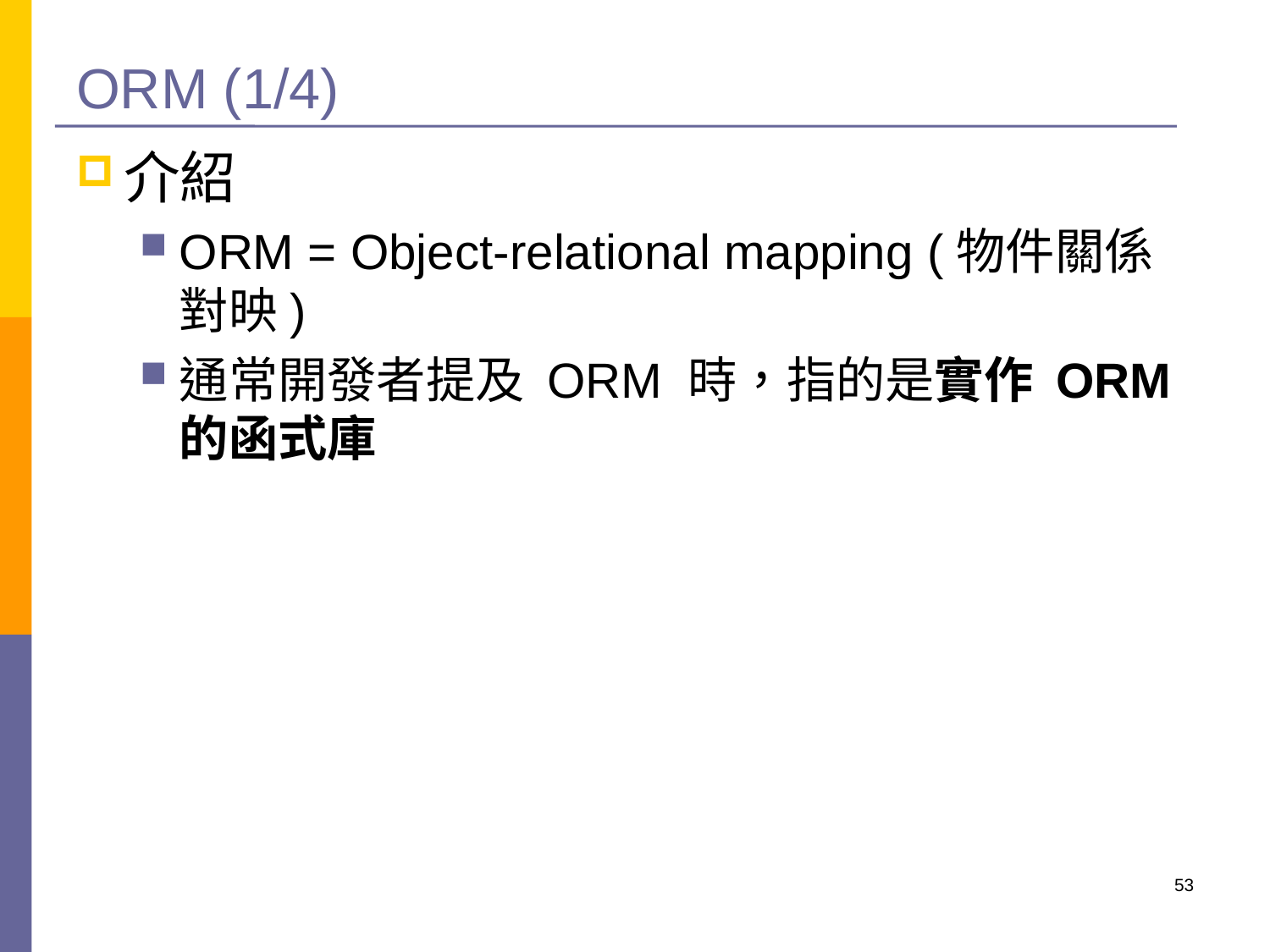

# ORM (1/4)
介紹
ORM = Object-relational mapping (物件關係對映)
通常開發者提及 ORM 時，指的是實作 ORM 的函式庫
53